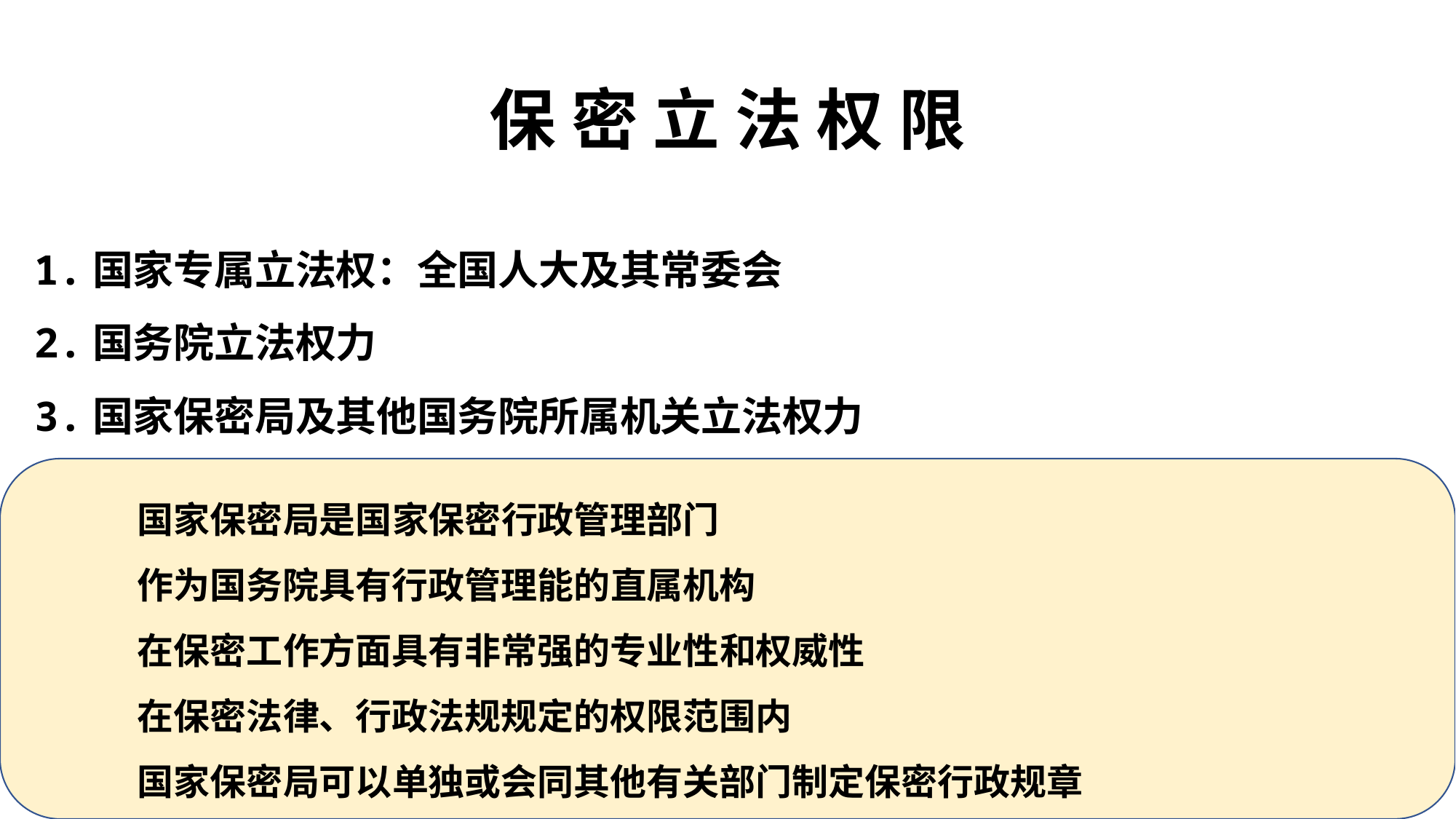

# 保 密 立 法 权 限
1.国家专属立法权：全国人大及其常委会
2.国务院立法权力
3.国家保密局及其他国务院所属机关立法权力
4.地方权力机关、行政机关的立法权
  (1)省、自治区、直辖市的人民代表大会及其常务委员会 地方性保密法规
  (2)较大的市的人民代表大会及其常务委员会           地方性保密法规
  (3)省、自治区、直辖市和较大的市的人民政府         保密规章
	国家保密局是国家保密行政管理部门
	作为国务院具有行政管理能的直属机构
	在保密工作方面具有非常强的专业性和权威性
	在保密法律、行政法规规定的权限范围内
	国家保密局可以单独或会同其他有关部门制定保密行政规章